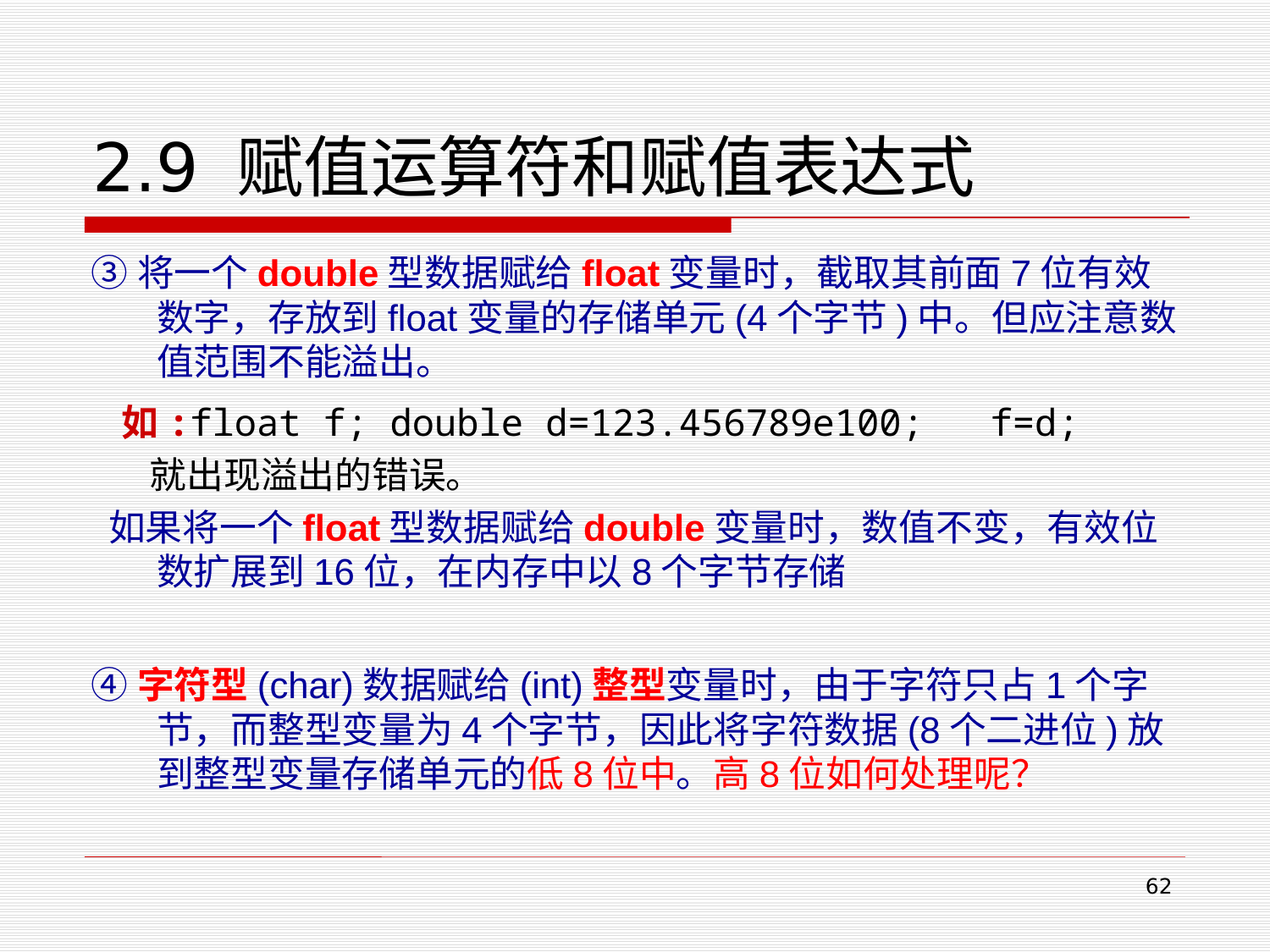

# 2.9 赋值运算符和赋值表达式
③将一个double型数据赋给float变量时，截取其前面7位有效数字，存放到float变量的存储单元(4个字节)中。但应注意数值范围不能溢出。
  如:float f; double d=123.456789e100;   f=d;
      就出现溢出的错误。
 如果将一个float型数据赋给double变量时，数值不变，有效位数扩展到16位，在内存中以8个字节存储

④字符型(char)数据赋给(int)整型变量时，由于字符只占1个字节，而整型变量为4个字节，因此将字符数据(8个二进位)放到整型变量存储单元的低8位中。高8位如何处理呢？
62